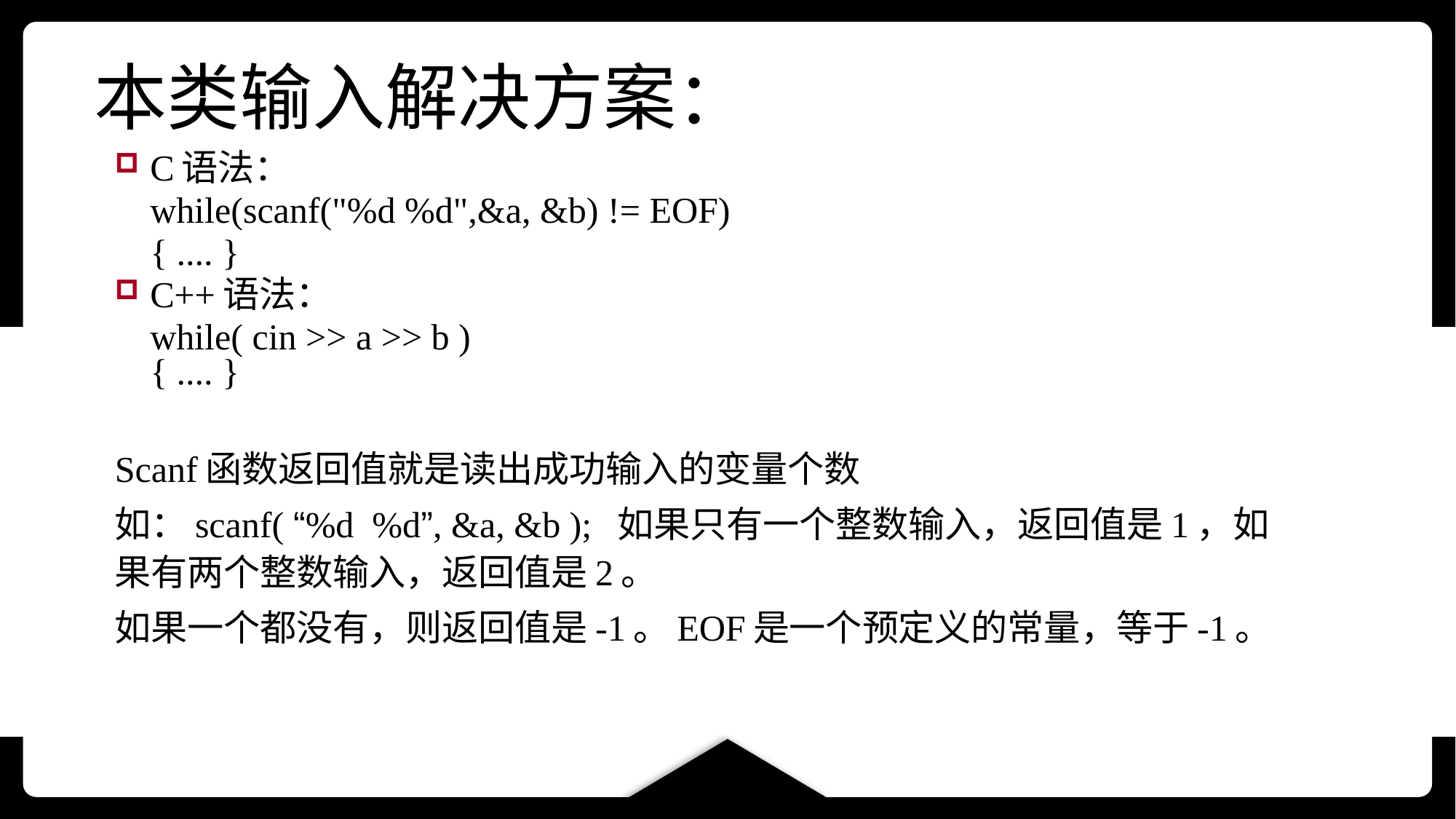

# 本类输入解决方案：
C语法：
	while(scanf("%d %d",&a, &b) != EOF)
	{ .... }
C++语法：
	while( cin >> a >> b )
{ .... }

Scanf函数返回值就是读出成功输入的变量个数
如：scanf( “%d  %d”, &a, &b );  如果只有一个整数输入，返回值是1，如果有两个整数输入，返回值是2。
如果一个都没有，则返回值是-1。EOF是一个预定义的常量，等于-1。